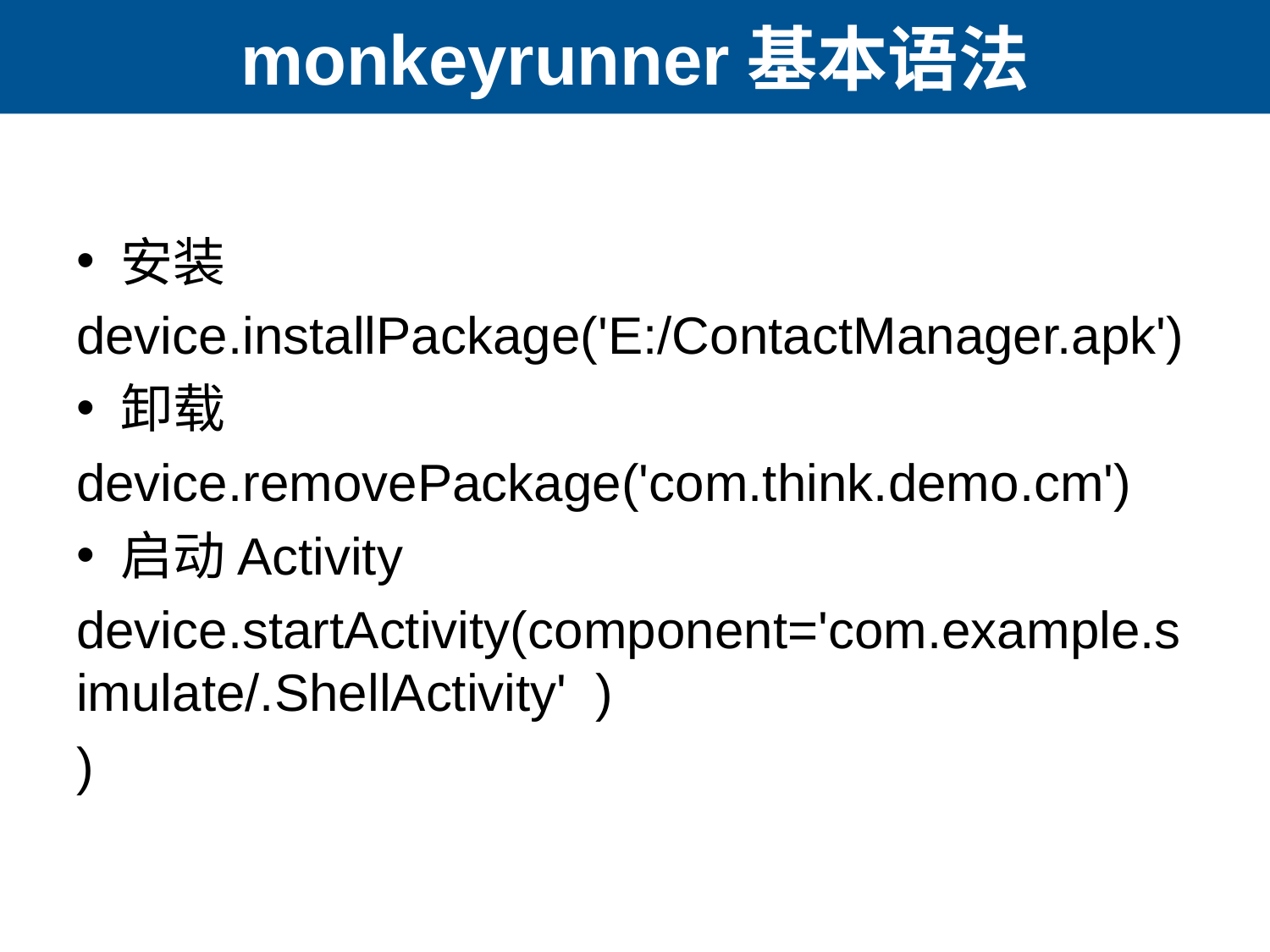

# monkeyrunner基本语法
安装
device.installPackage('E:/ContactManager.apk')
卸载
device.removePackage('com.think.demo.cm')
启动Activity
device.startActivity(component='com.example.simulate/.ShellActivity'  )
)